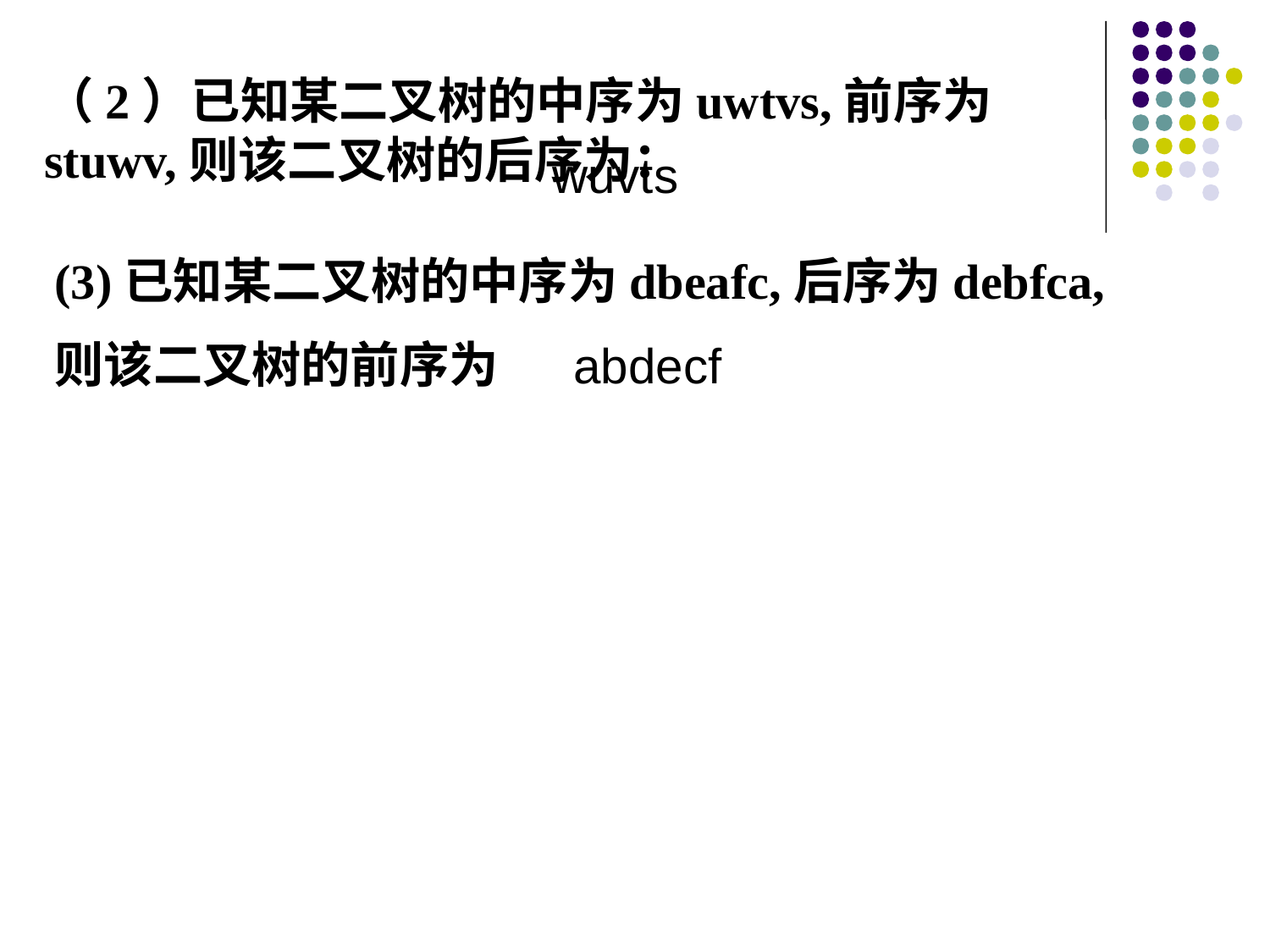

（2）已知某二叉树的中序为uwtvs,前序为stuwv,则该二叉树的后序为：
wuvts
(3)已知某二叉树的中序为dbeafc,后序为debfca,
则该二叉树的前序为：
abdecf